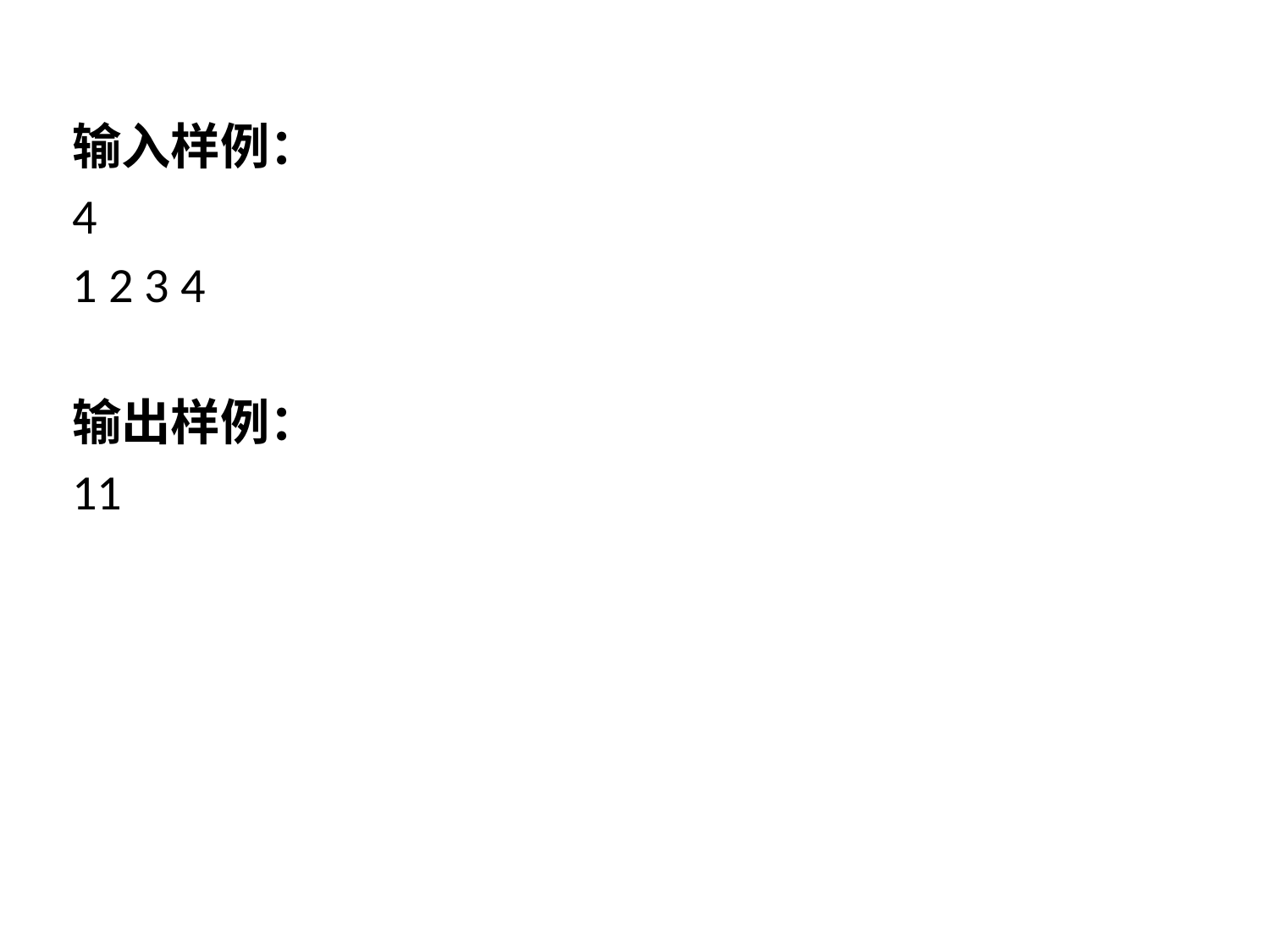

#
输入样例：
4
1 2 3 4

输出样例：
11